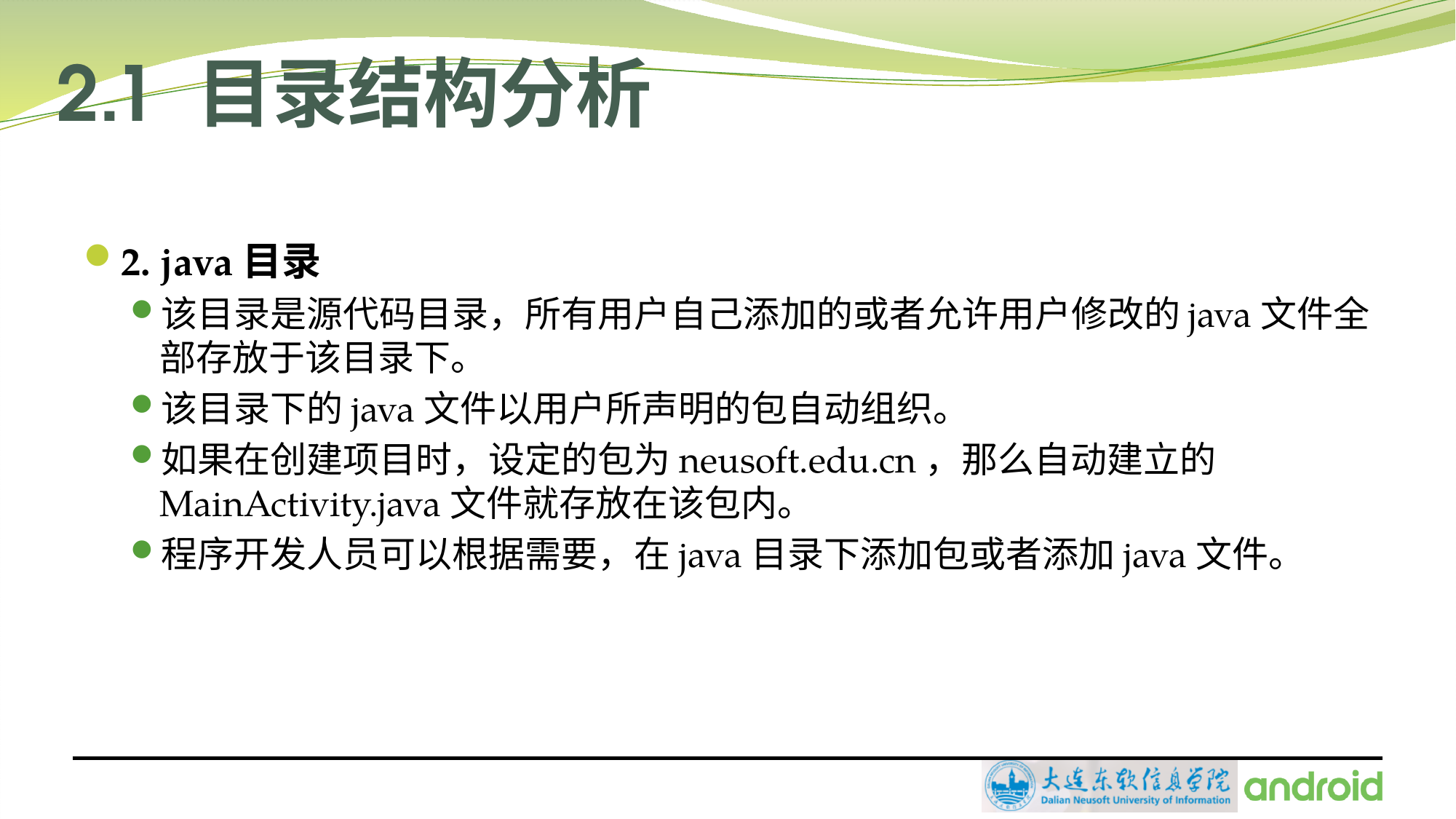

# 2.1 目录结构分析
2. java目录
该目录是源代码目录，所有用户自己添加的或者允许用户修改的java文件全部存放于该目录下。
该目录下的java文件以用户所声明的包自动组织。
如果在创建项目时，设定的包为neusoft.edu.cn，那么自动建立的MainActivity.java文件就存放在该包内。
程序开发人员可以根据需要，在java目录下添加包或者添加java文件。